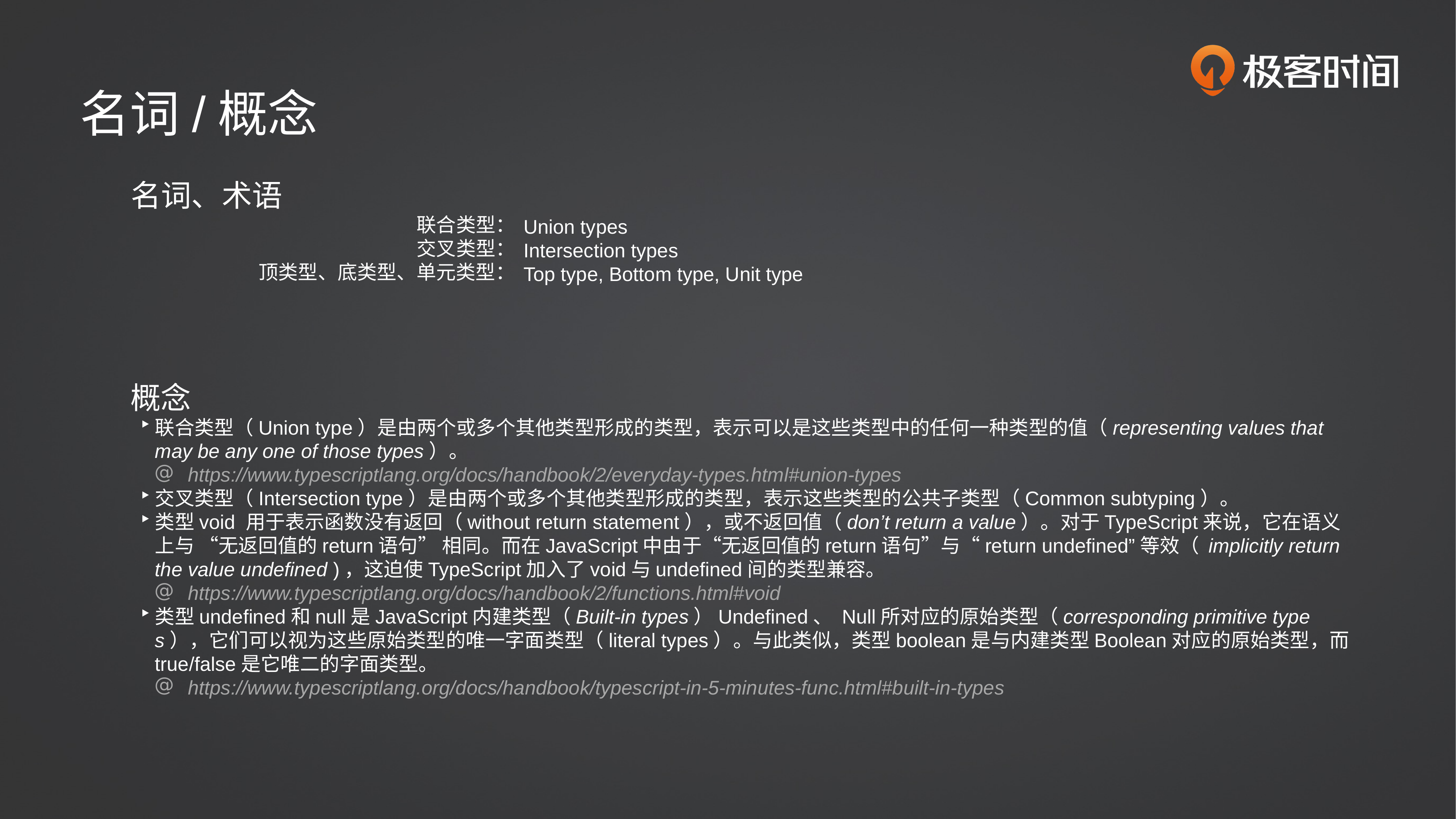

名词/概念
名词、术语
联合类型：
交叉类型：
顶类型、底类型、单元类型：

Union types
Intersection types
Top type, Bottom type, Unit type
概念
联合类型（Union type）是由两个或多个其他类型形成的类型，表示可以是这些类型中的任何一种类型的值（representing values that may be any one of those types）。
https://www.typescriptlang.org/docs/handbook/2/everyday-types.html#union-types
交叉类型（Intersection type）是由两个或多个其他类型形成的类型，表示这些类型的公共子类型（Common subtyping）。
类型void 用于表示函数没有返回（without return statement），或不返回值（don’t return a value）。对于TypeScript来说，它在语义上与 “无返回值的return语句” 相同。而在JavaScript中由于“无返回值的return语句”与“return undefined”等效（ implicitly return the value undefined )，这迫使TypeScript加入了void与undefined间的类型兼容。
https://www.typescriptlang.org/docs/handbook/2/functions.html#void
类型undefined和null是JavaScript内建类型（Built-in types）Undefined、 Null所对应的原始类型（corresponding primitive types），它们可以视为这些原始类型的唯一字面类型（literal types）。与此类似，类型boolean是与内建类型Boolean对应的原始类型，而true/false是它唯二的字面类型。
https://www.typescriptlang.org/docs/handbook/typescript-in-5-minutes-func.html#built-in-types